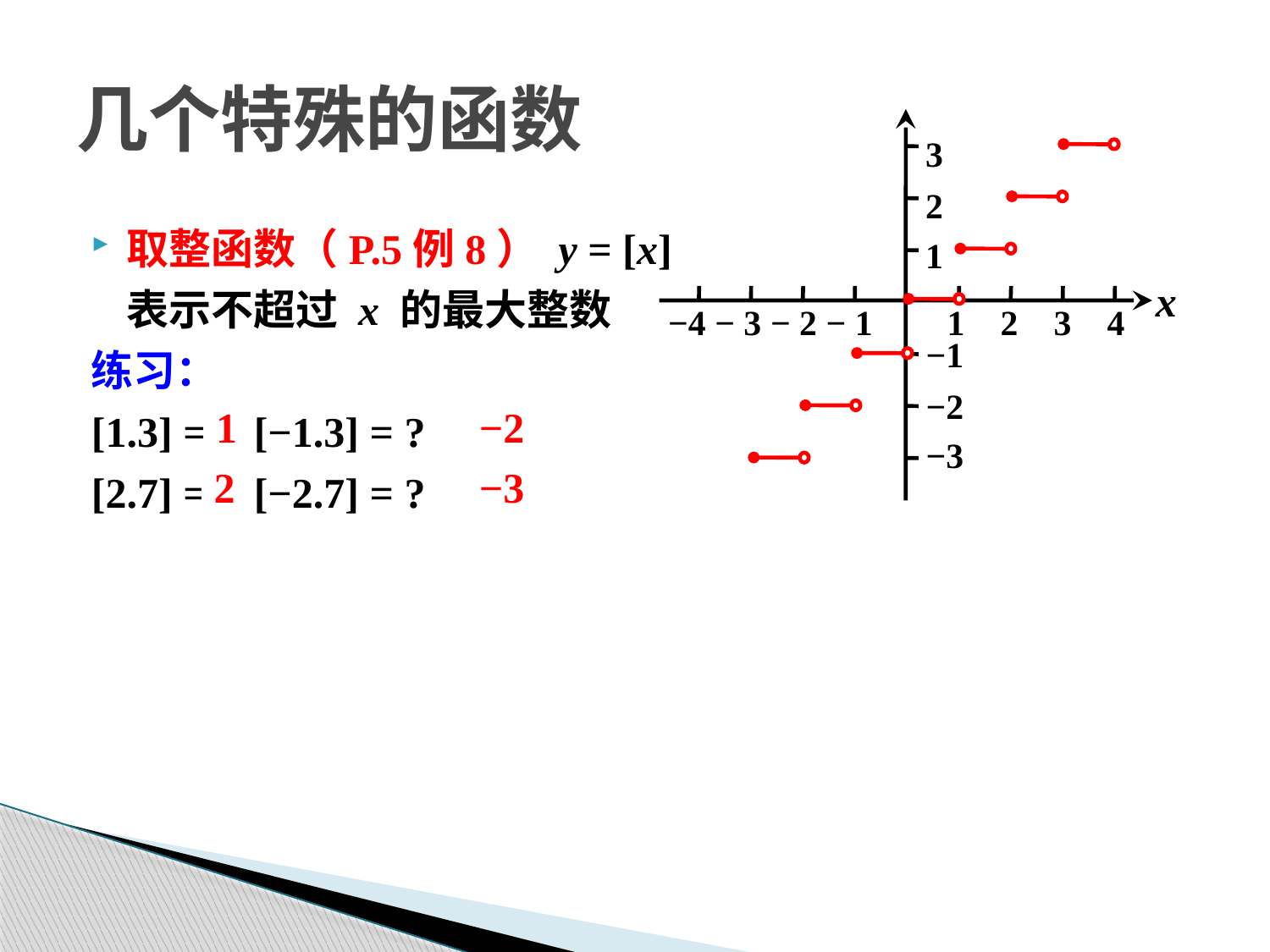

几个特殊的函数

3

2

1

x

−4 − 3 − 2 − 1
1    2    3    4

−1

−2

−3

取整函数（P.5例8） y = [x]
	表示不超过 x 的最大整数
练习：
[1.3] = ?	[−1.3] = ?
[2.7] = ?	[−2.7] = ?
1
−2
2
−3